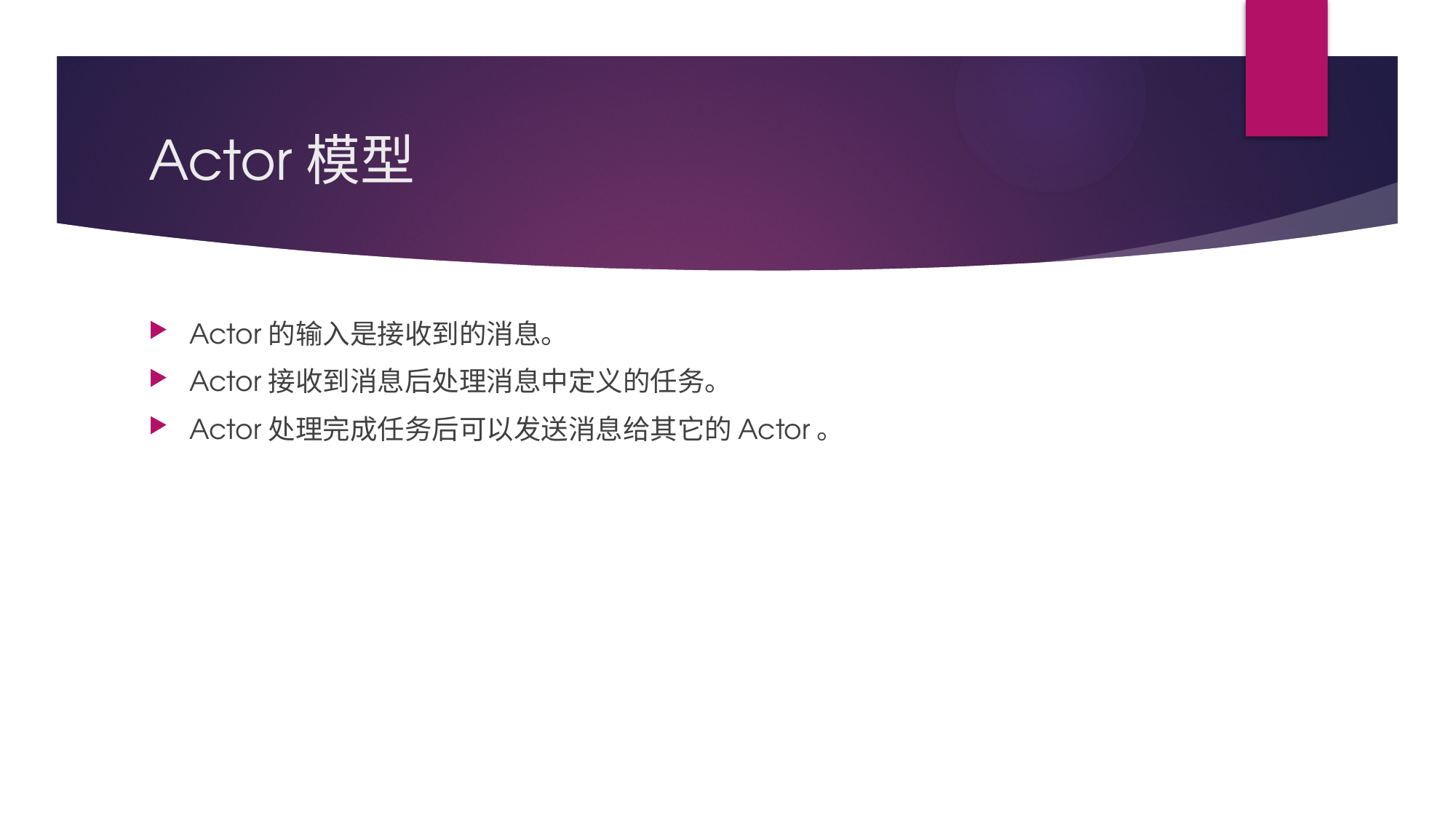

# Actor模型
Actor的输入是接收到的消息。
Actor接收到消息后处理消息中定义的任务。
Actor处理完成任务后可以发送消息给其它的Actor。